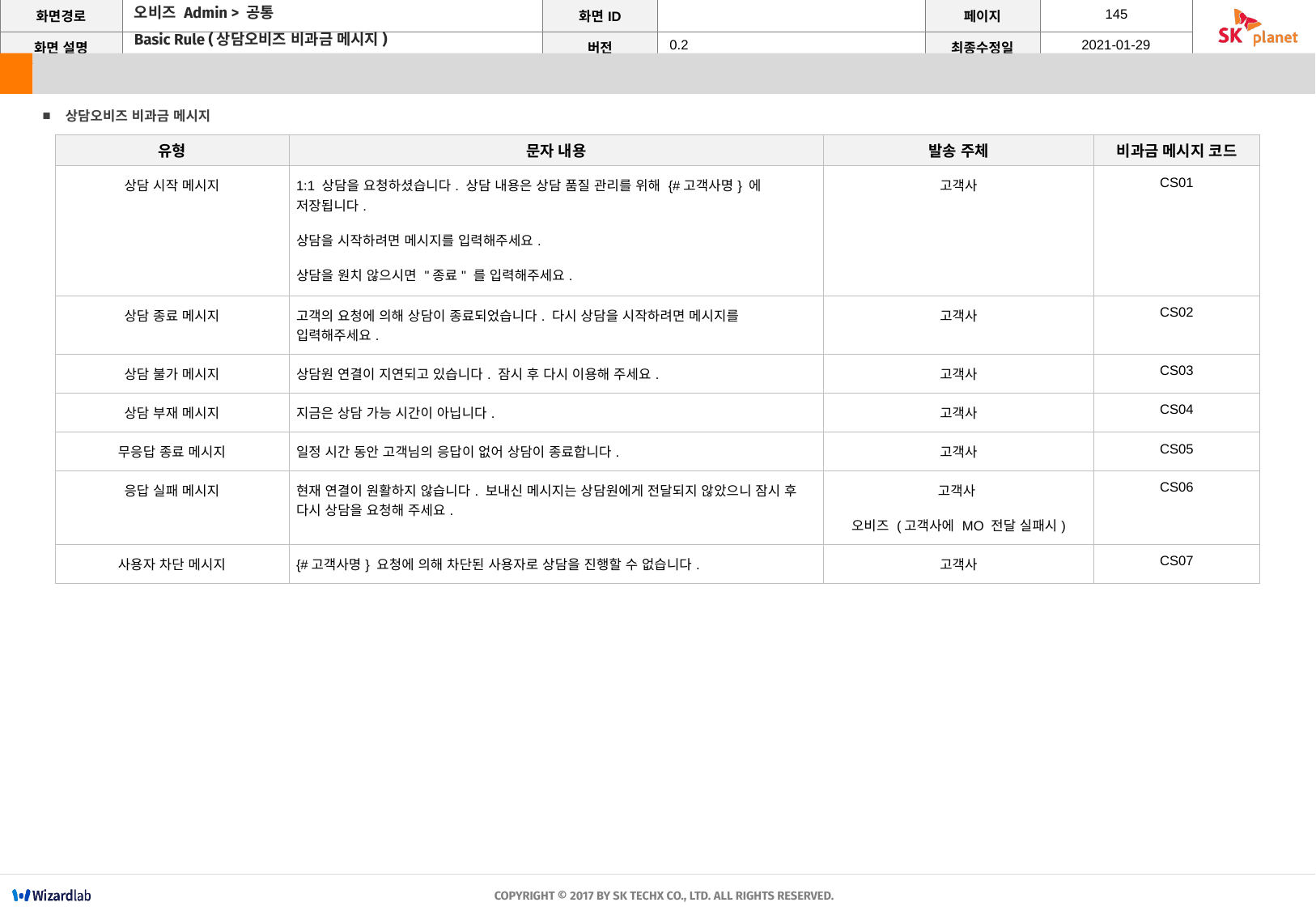

오비즈 Admin > 공통
Basic Rule (상담오비즈 비과금 메시지)
상담오비즈 비과금 메시지
| 유형 | 문자 내용 | 발송 주체 | 비과금 메시지 코드 |
| --- | --- | --- | --- |
| 상담 시작 메시지 | 1:1 상담을 요청하셨습니다. 상담 내용은 상담 품질 관리를 위해 {#고객사명} 에 저장됩니다. 상담을 시작하려면 메시지를 입력해주세요. 상담을 원치 않으시면 "종료" 를 입력해주세요. | 고객사 | CS01 |
| 상담 종료 메시지 | 고객의 요청에 의해 상담이 종료되었습니다. 다시 상담을 시작하려면 메시지를 입력해주세요. | 고객사 | CS02 |
| 상담 불가 메시지 | 상담원 연결이 지연되고 있습니다. 잠시 후 다시 이용해 주세요. | 고객사 | CS03 |
| 상담 부재 메시지 | 지금은 상담 가능 시간이 아닙니다. | 고객사 | CS04 |
| 무응답 종료 메시지 | 일정 시간 동안 고객님의 응답이 없어 상담이 종료합니다. | 고객사 | CS05 |
| 응답 실패 메시지 | 현재 연결이 원활하지 않습니다. 보내신 메시지는 상담원에게 전달되지 않았으니 잠시 후 다시 상담을 요청해 주세요. | 고객사 오비즈 (고객사에 MO 전달 실패시) | CS06 |
| 사용자 차단 메시지 | {#고객사명} 요청에 의해 차단된 사용자로 상담을 진행할 수 없습니다. | 고객사 | CS07 |